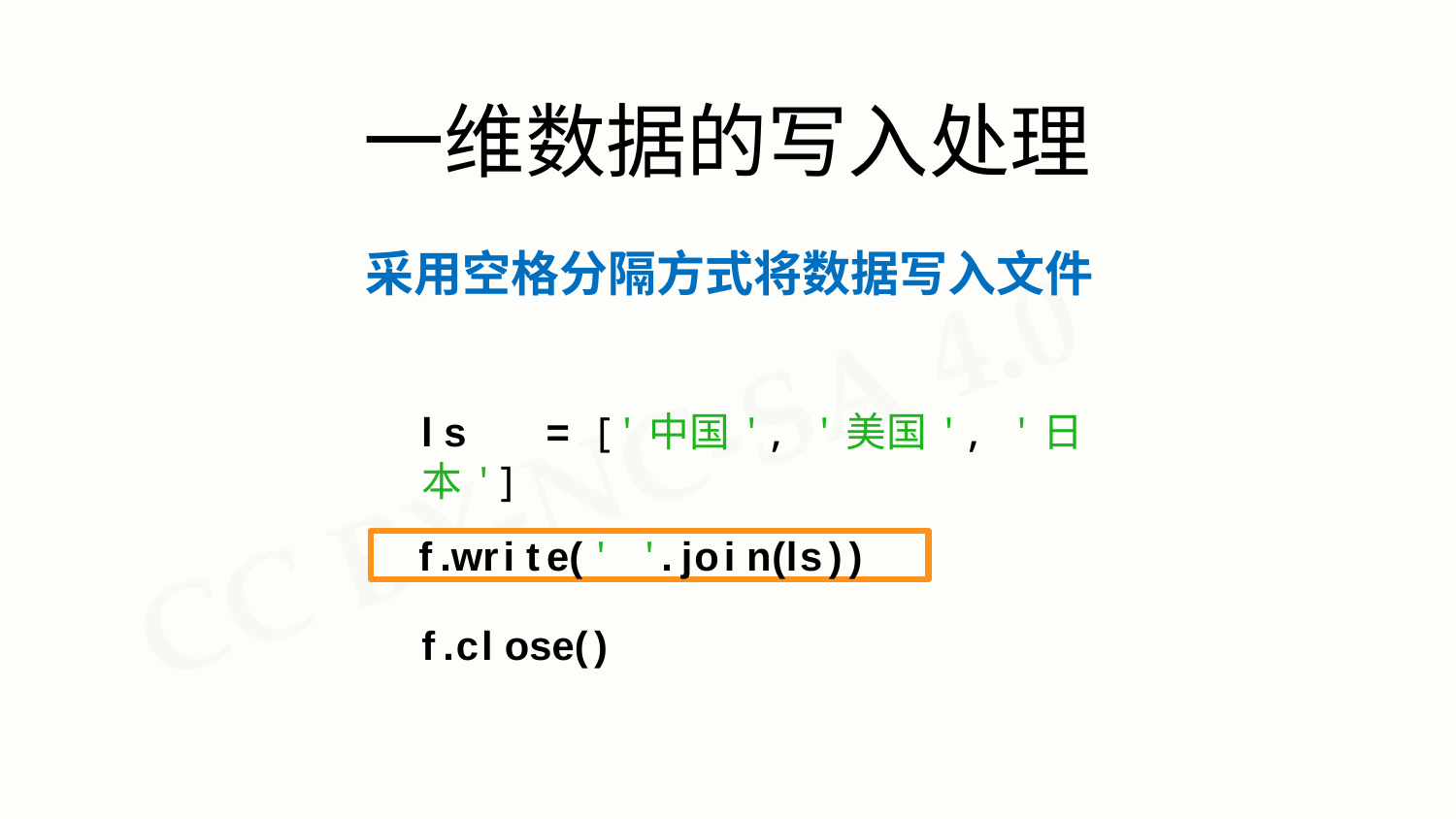

# 一维数据的写入处理
采用空格分隔方式将数据写入文件

ls	=	['中国', '美国', '日本']
f	=	open(fname,	'w')

f.write(' '.join(ls))
f.close()